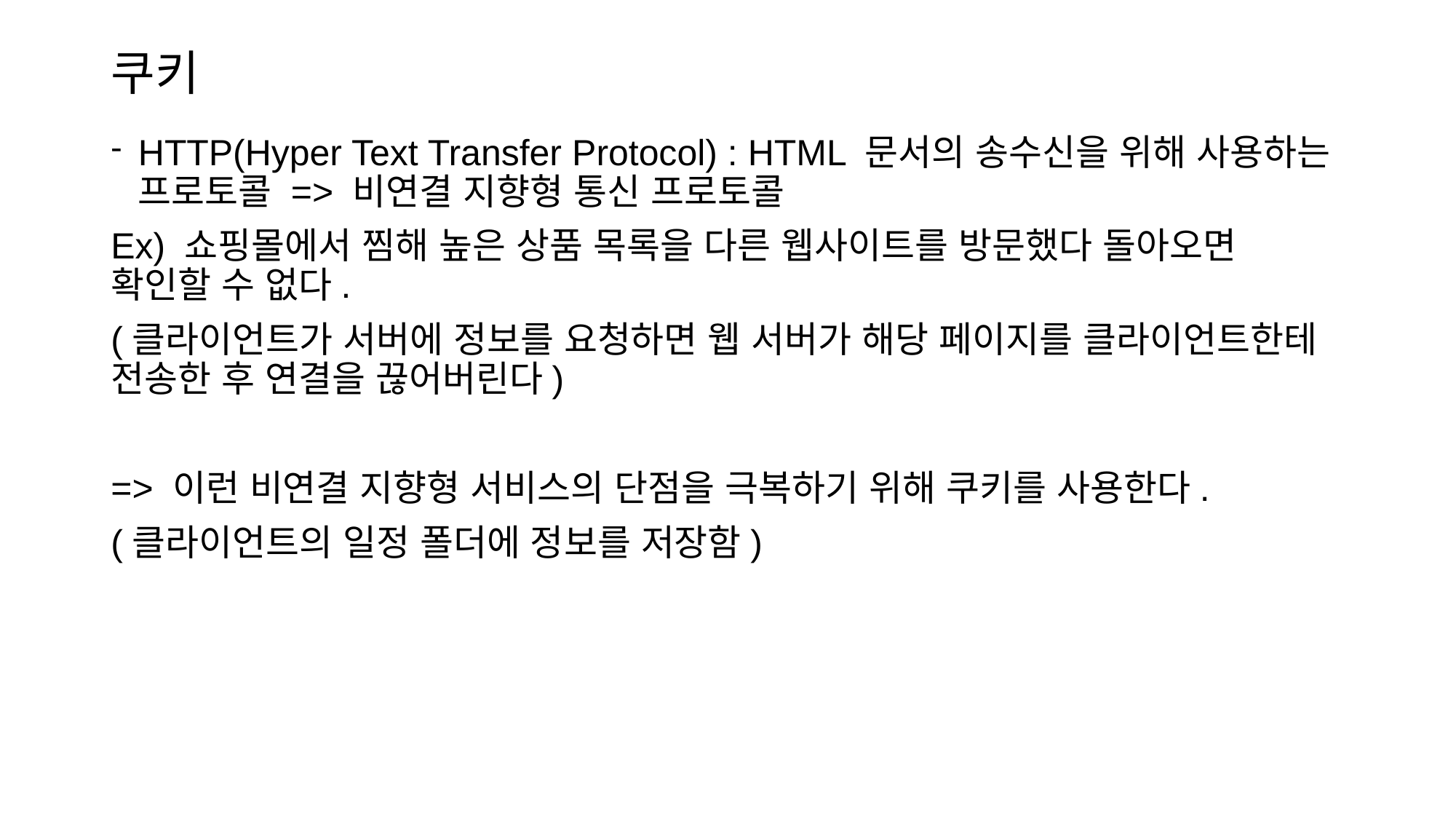

# 쿠키
HTTP(Hyper Text Transfer Protocol) : HTML 문서의 송수신을 위해 사용하는 프로토콜 => 비연결 지향형 통신 프로토콜
Ex) 쇼핑몰에서 찜해 높은 상품 목록을 다른 웹사이트를 방문했다 돌아오면 확인할 수 없다.
(클라이언트가 서버에 정보를 요청하면 웹 서버가 해당 페이지를 클라이언트한테 전송한 후 연결을 끊어버린다)

=> 이런 비연결 지향형 서비스의 단점을 극복하기 위해 쿠키를 사용한다.
(클라이언트의 일정 폴더에 정보를 저장함)